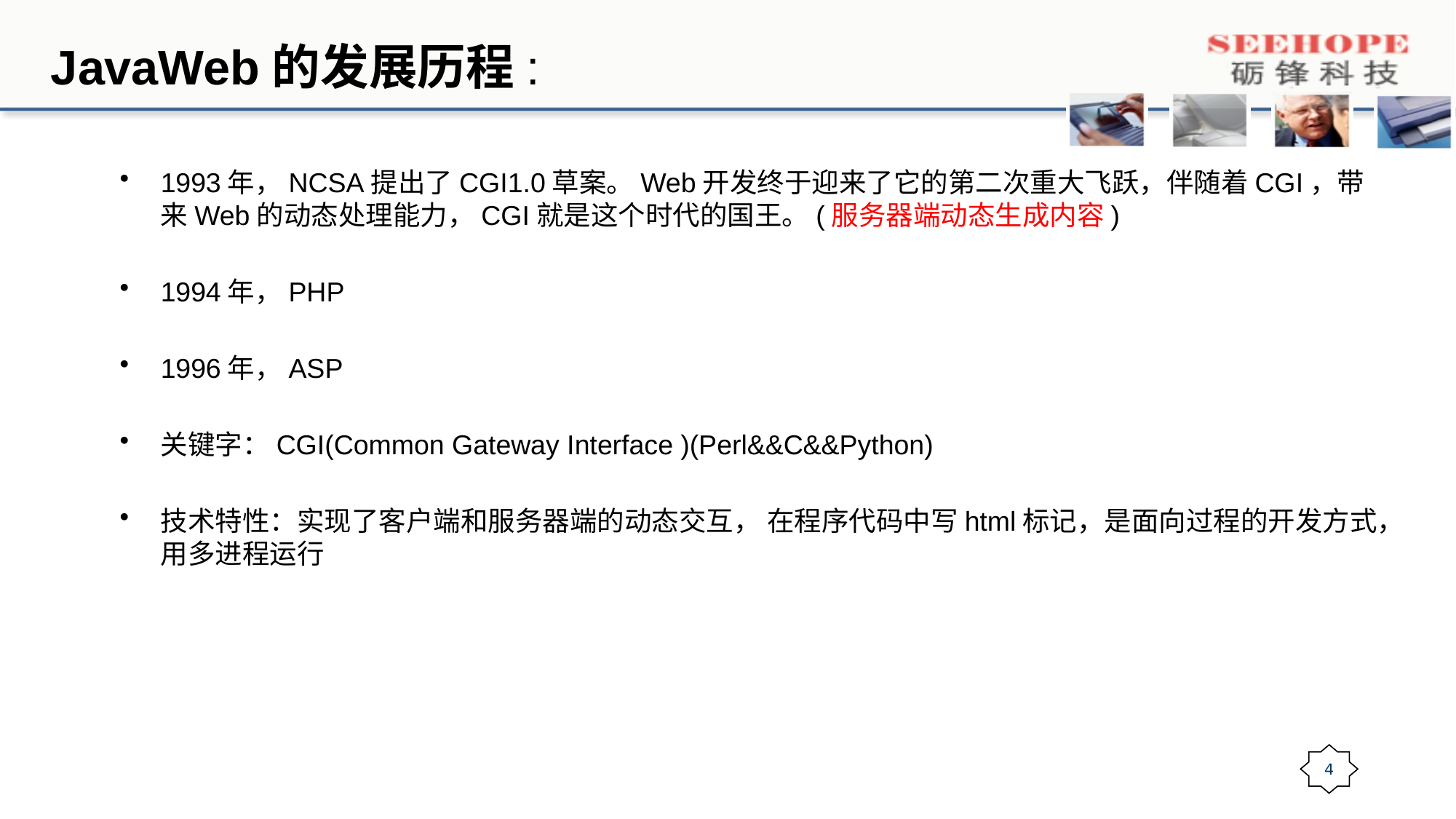

# JavaWeb的发展历程:
1993年，NCSA提出了CGI1.0草案。Web开发终于迎来了它的第二次重大飞跃，伴随着CGI，带来Web的动态处理能力，CGI就是这个时代的国王。(服务器端动态生成内容)

1994年，PHP

1996年，ASP

关键字：CGI(Common Gateway Interface )(Perl&&C&&Python)

技术特性：实现了客户端和服务器端的动态交互， 在程序代码中写html标记，是面向过程的开发方式，用多进程运行